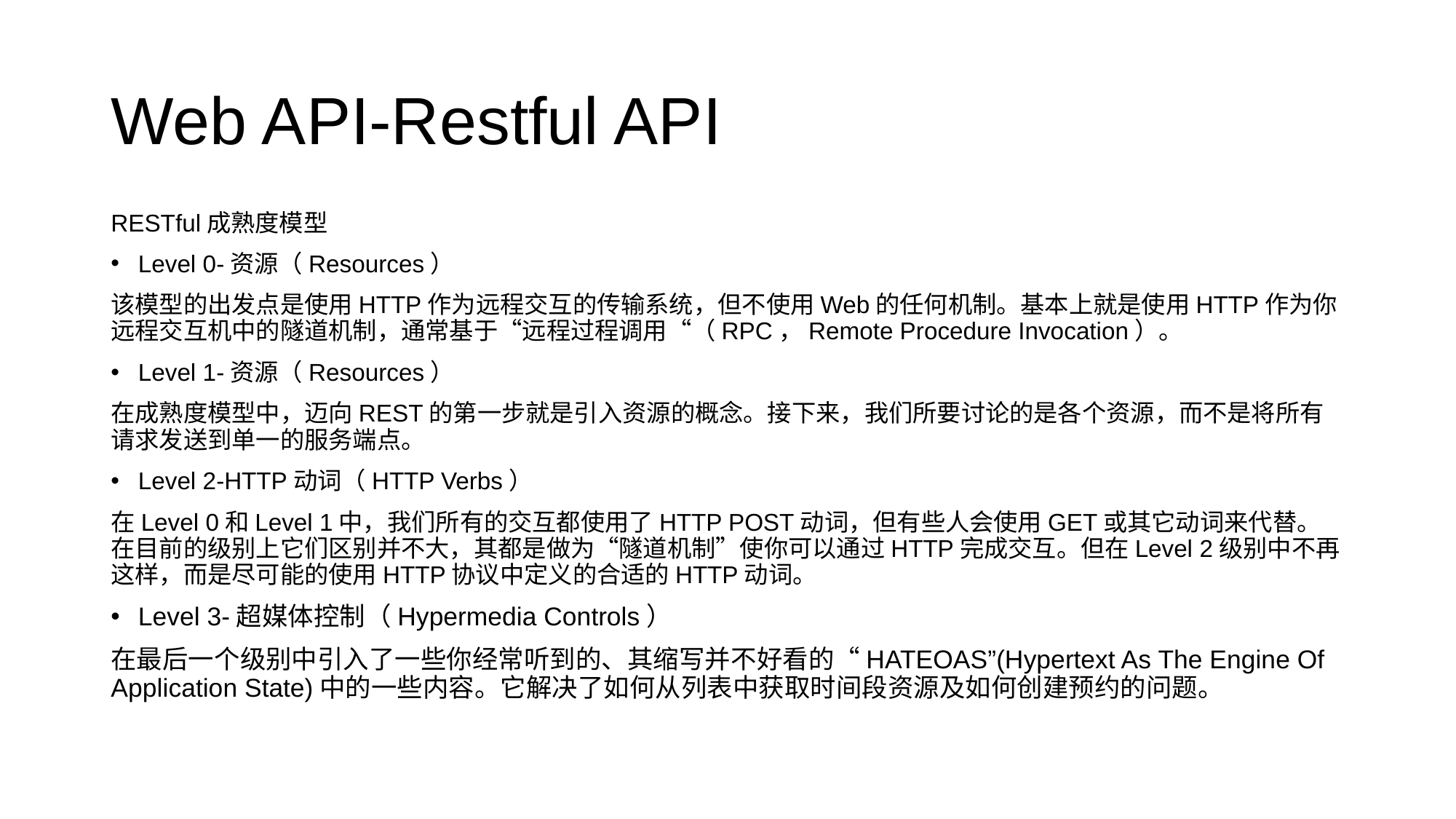

# Web API-Restful API
RESTful成熟度模型
Level 0-资源（Resources）
该模型的出发点是使用HTTP作为远程交互的传输系统，但不使用Web的任何机制。基本上就是使用HTTP作为你远程交互机中的隧道机制，通常基于“远程过程调用“（RPC，Remote Procedure Invocation）。
Level 1-资源（Resources）
在成熟度模型中，迈向REST的第一步就是引入资源的概念。接下来，我们所要讨论的是各个资源，而不是将所有请求发送到单一的服务端点。
Level 2-HTTP动词（HTTP Verbs）
在Level 0和Level 1中，我们所有的交互都使用了HTTP POST动词，但有些人会使用GET或其它动词来代替。在目前的级别上它们区别并不大，其都是做为“隧道机制”使你可以通过HTTP完成交互。但在Level 2级别中不再这样，而是尽可能的使用HTTP协议中定义的合适的HTTP动词。
Level 3-超媒体控制（Hypermedia Controls）
在最后一个级别中引入了一些你经常听到的、其缩写并不好看的“HATEOAS”(Hypertext As The Engine Of Application State)中的一些内容。它解决了如何从列表中获取时间段资源及如何创建预约的问题。